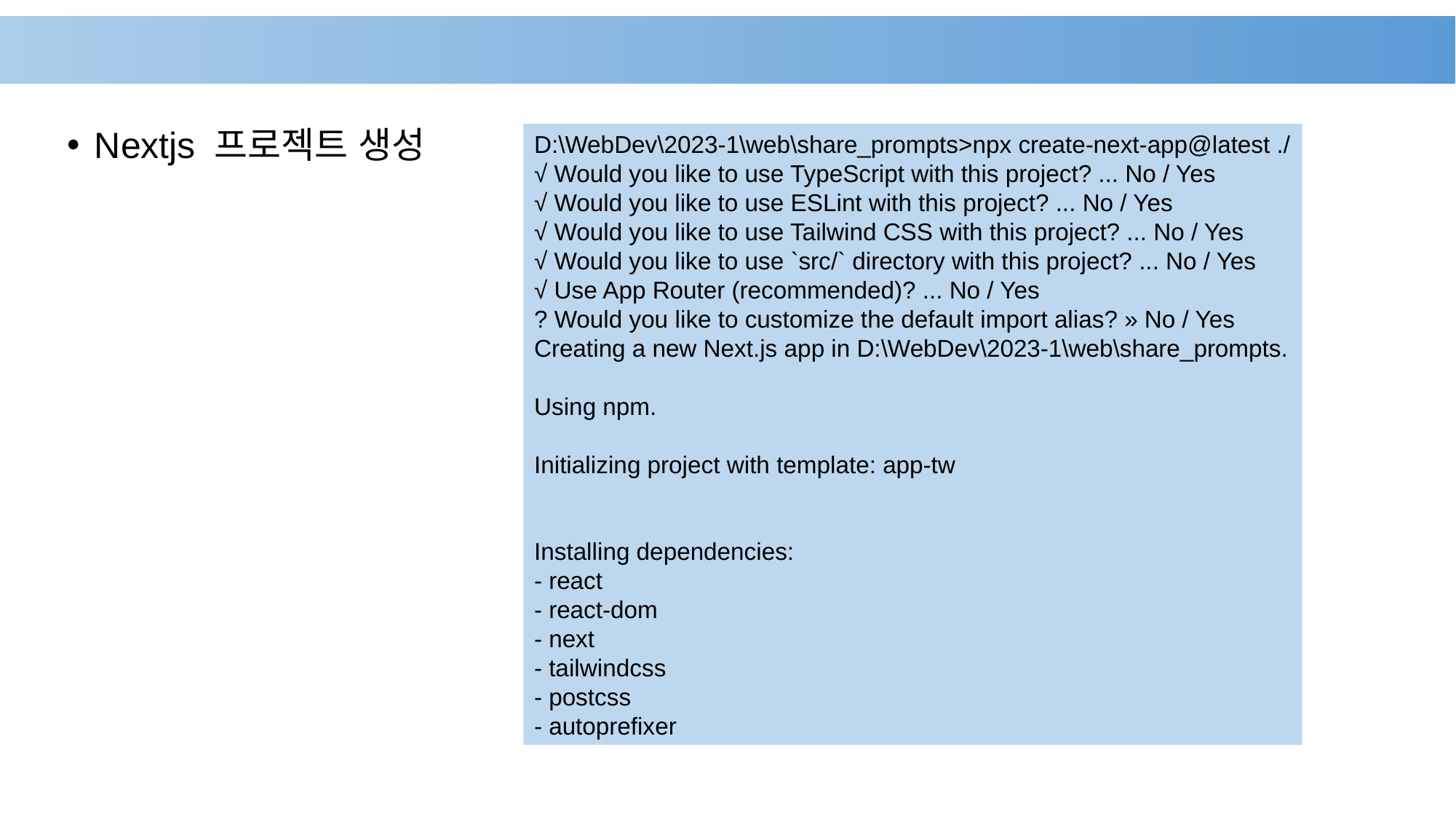

#
Nextjs 프로젝트 생성

D:\WebDev\2023-1\web\share_prompts>npx create-next-app@latest ./
√ Would you like to use TypeScript with this project? ... No / Yes
√ Would you like to use ESLint with this project? ... No / Yes
√ Would you like to use Tailwind CSS with this project? ... No / Yes
√ Would you like to use `src/` directory with this project? ... No / Yes
√ Use App Router (recommended)? ... No / Yes
? Would you like to customize the default import alias? » No / Yes
Creating a new Next.js app in D:\WebDev\2023-1\web\share_prompts.

Using npm.

Initializing project with template: app-tw

Installing dependencies:
- react
- react-dom
- next
- tailwindcss
- postcss
- autoprefixer